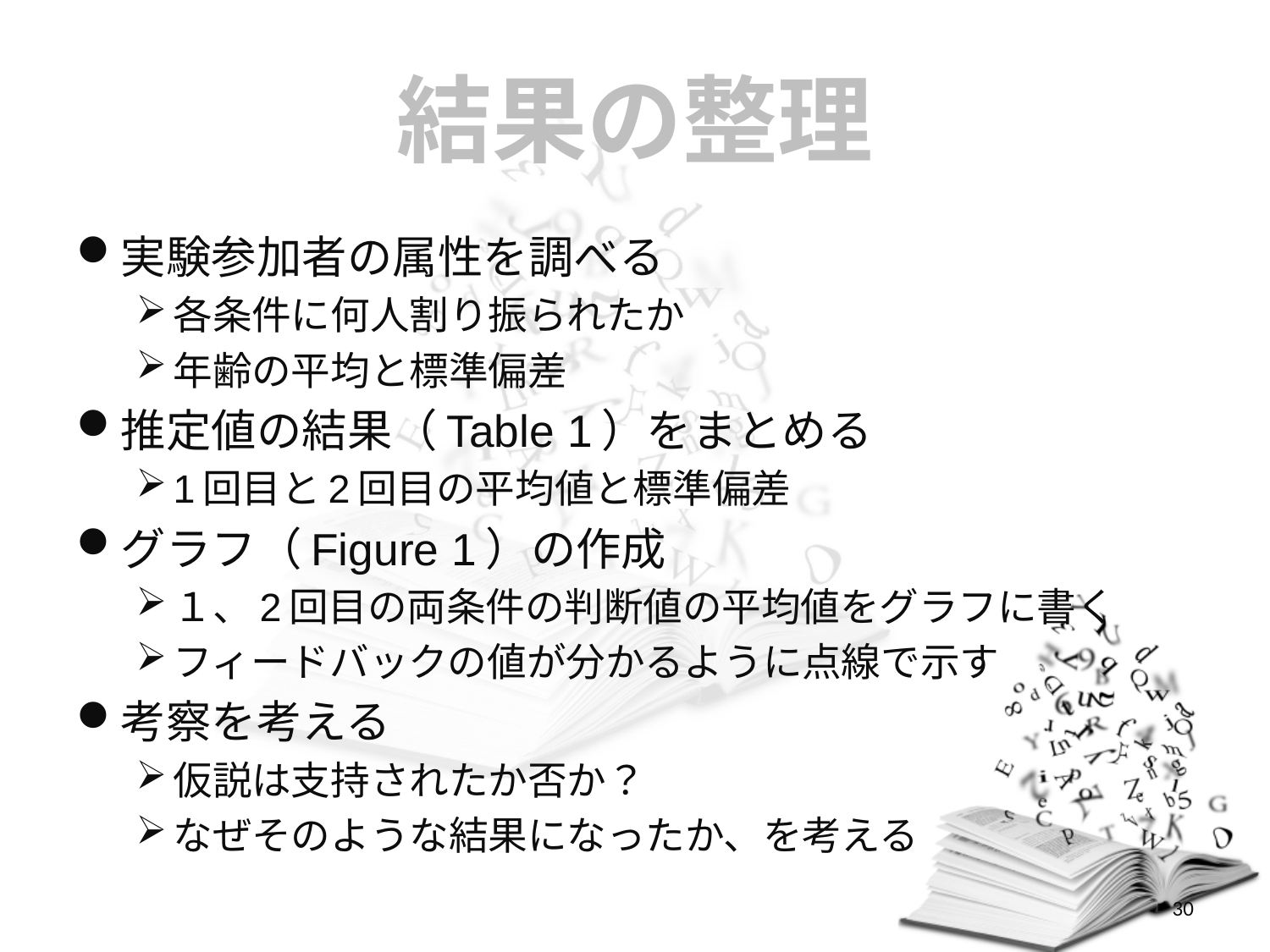

# 結果の整理
実験参加者の属性を調べる
各条件に何人割り振られたか
年齢の平均と標準偏差
推定値の結果（Table 1）をまとめる
1回目と2回目の平均値と標準偏差
グラフ（Figure 1）の作成
１、2回目の両条件の判断値の平均値をグラフに書く
フィードバックの値が分かるように点線で示す
考察を考える
仮説は支持されたか否か？
なぜそのような結果になったか、を考える

30